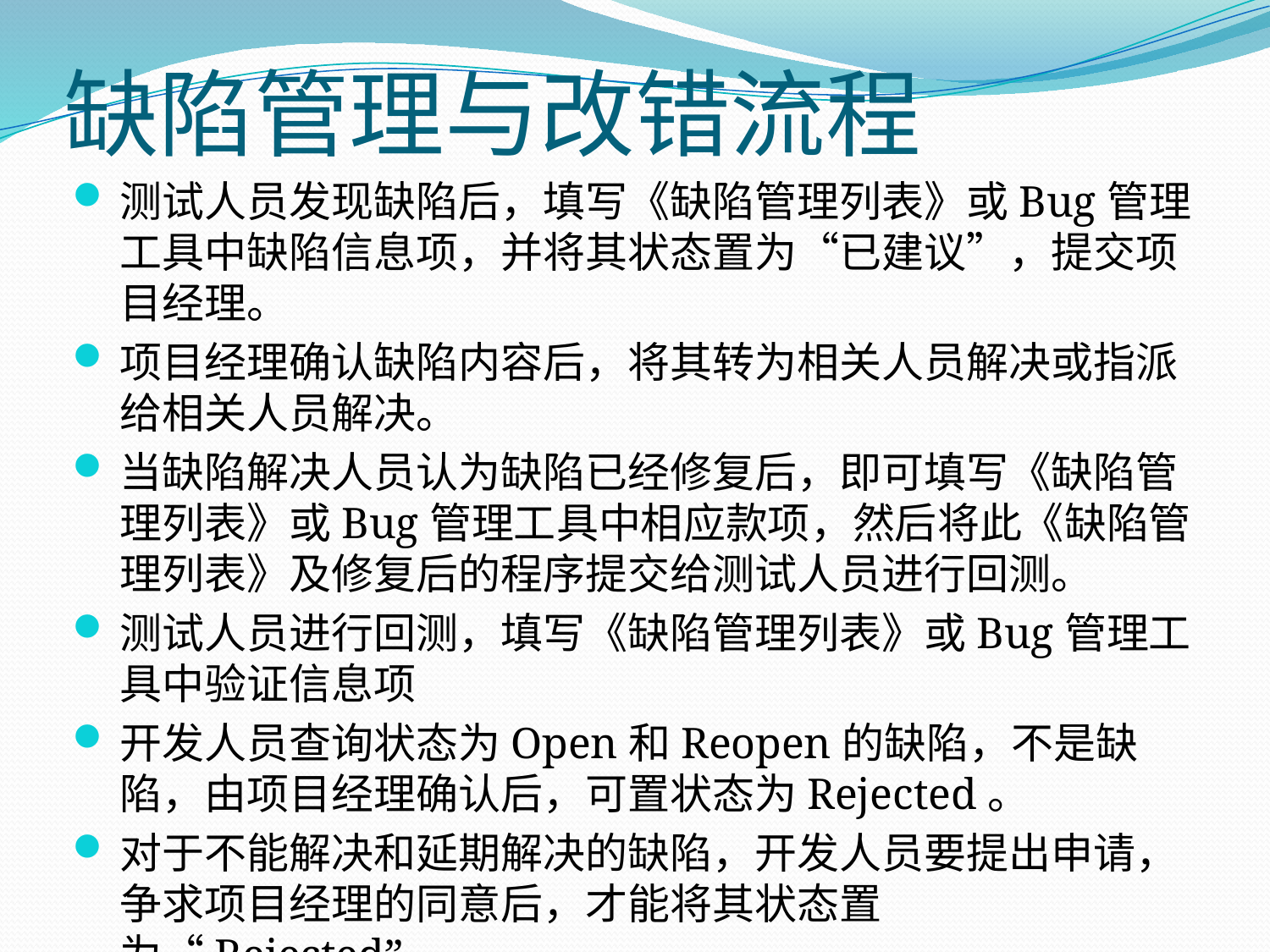

# 缺陷管理与改错流程
测试人员发现缺陷后，填写《缺陷管理列表》或Bug管理工具中缺陷信息项，并将其状态置为“已建议”，提交项目经理。
项目经理确认缺陷内容后，将其转为相关人员解决或指派给相关人员解决。
当缺陷解决人员认为缺陷已经修复后，即可填写《缺陷管理列表》或Bug管理工具中相应款项，然后将此《缺陷管理列表》及修复后的程序提交给测试人员进行回测。
测试人员进行回测，填写《缺陷管理列表》或Bug管理工具中验证信息项
开发人员查询状态为Open和Reopen的缺陷，不是缺陷，由项目经理确认后，可置状态为Rejected。
对于不能解决和延期解决的缺陷，开发人员要提出申请，争求项目经理的同意后，才能将其状态置为“Rejected”。